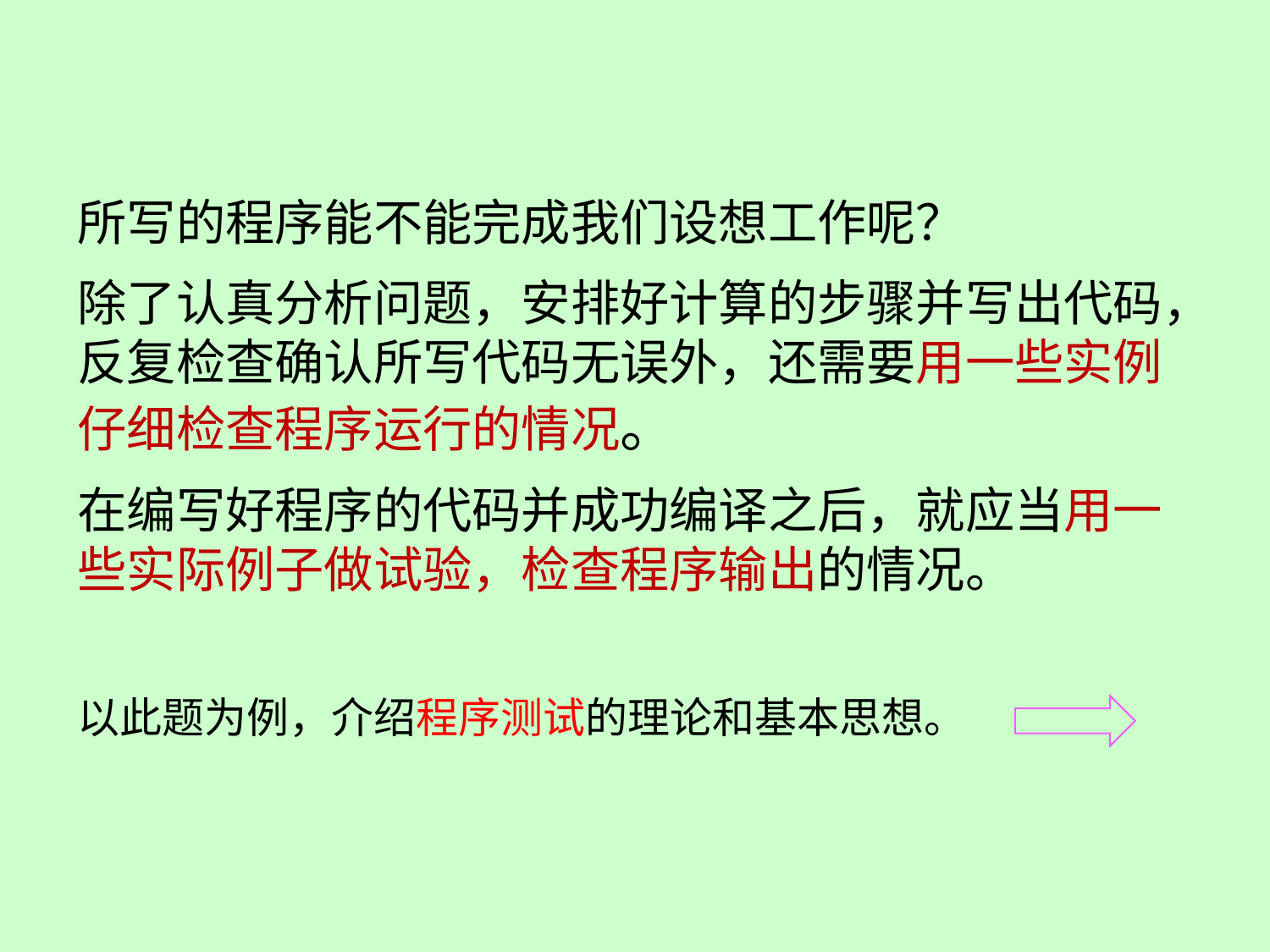

所写的程序能不能完成我们设想工作呢？
除了认真分析问题，安排好计算的步骤并写出代码，反复检查确认所写代码无误外，还需要用一些实例仔细检查程序运行的情况。
在编写好程序的代码并成功编译之后，就应当用一些实际例子做试验，检查程序输出的情况。

以此题为例，介绍程序测试的理论和基本思想。

15